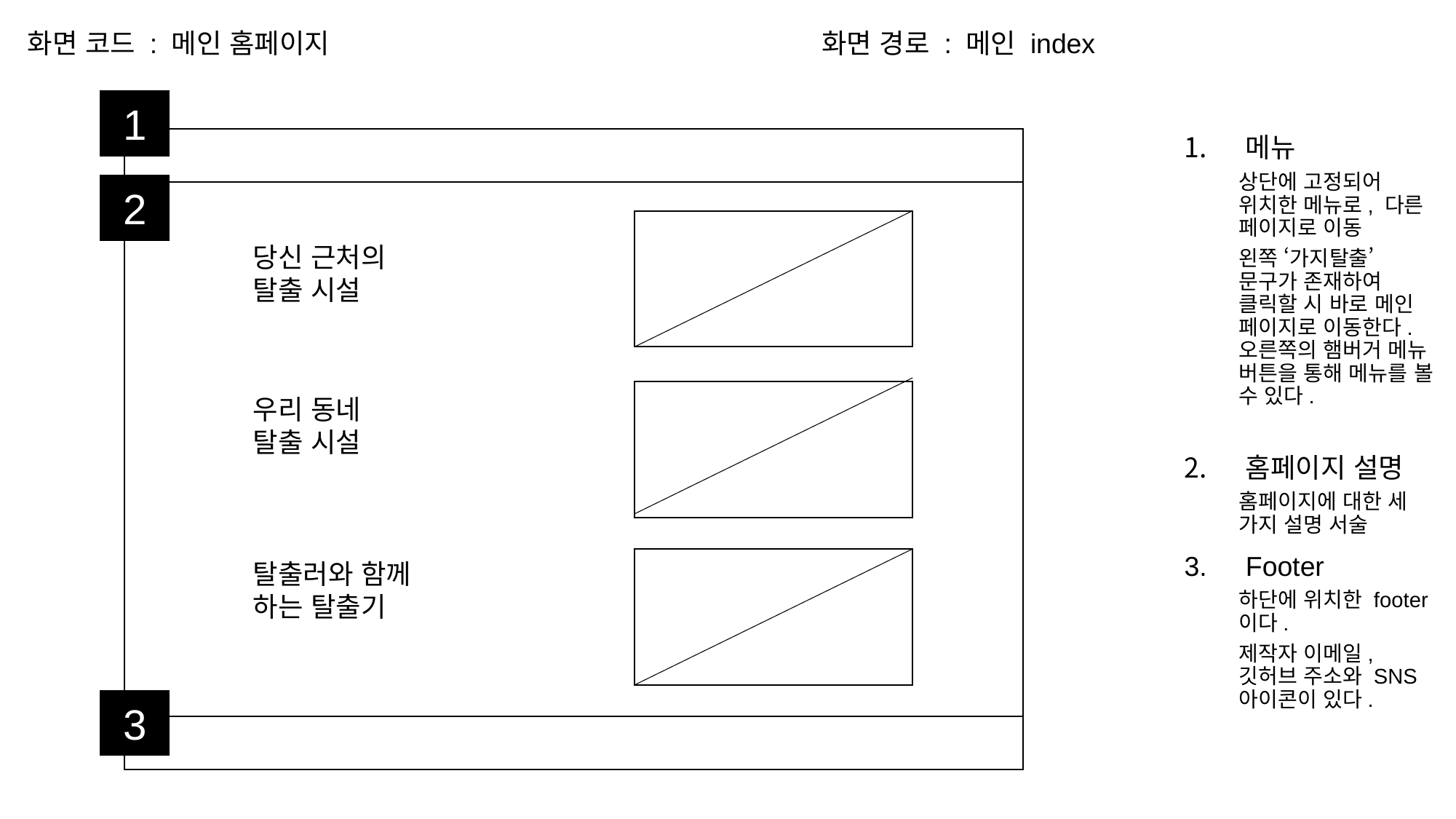

화면 코드 : 메인 홈페이지
화면 경로 : 메인 index
1

메뉴
상단에 고정되어 위치한 메뉴로, 다른 페이지로 이동
왼쪽 ‘가지탈출’ 문구가 존재하여 클릭할 시 바로 메인 페이지로 이동한다. 오른쪽의 햄버거 메뉴 버튼을 통해 메뉴를 볼 수 있다.

홈페이지 설명
홈페이지에 대한 세 가지 설명 서술
Footer
하단에 위치한 footer이다.
제작자 이메일, 깃허브 주소와 SNS 아이콘이 있다.
2

당신 근처의
탈출 시설

우리 동네
탈출 시설

탈출러와 함께 하는 탈출기
3